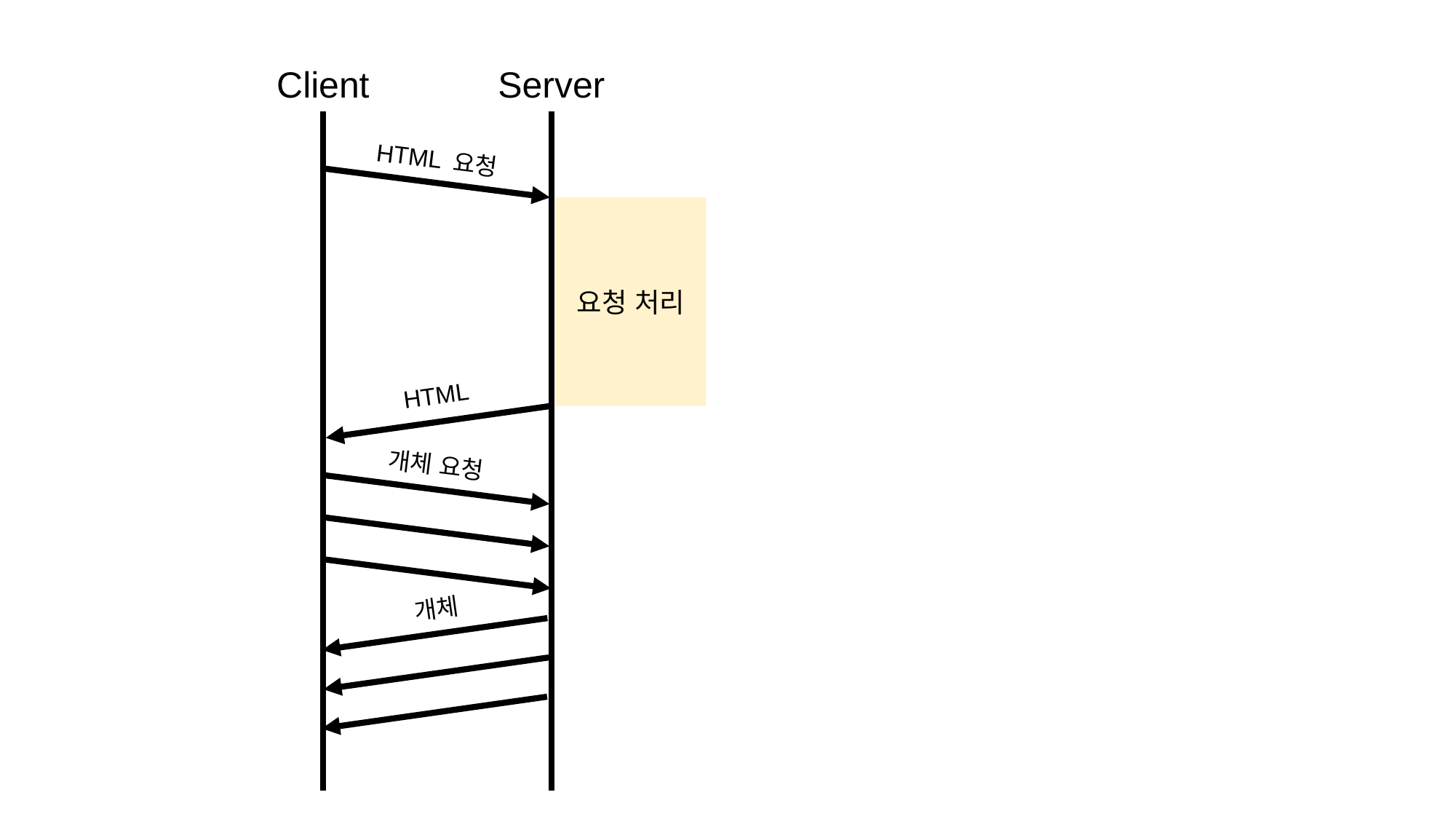

Client
Server
HTML 요청
요청 처리
HTML
개체 요청
개체